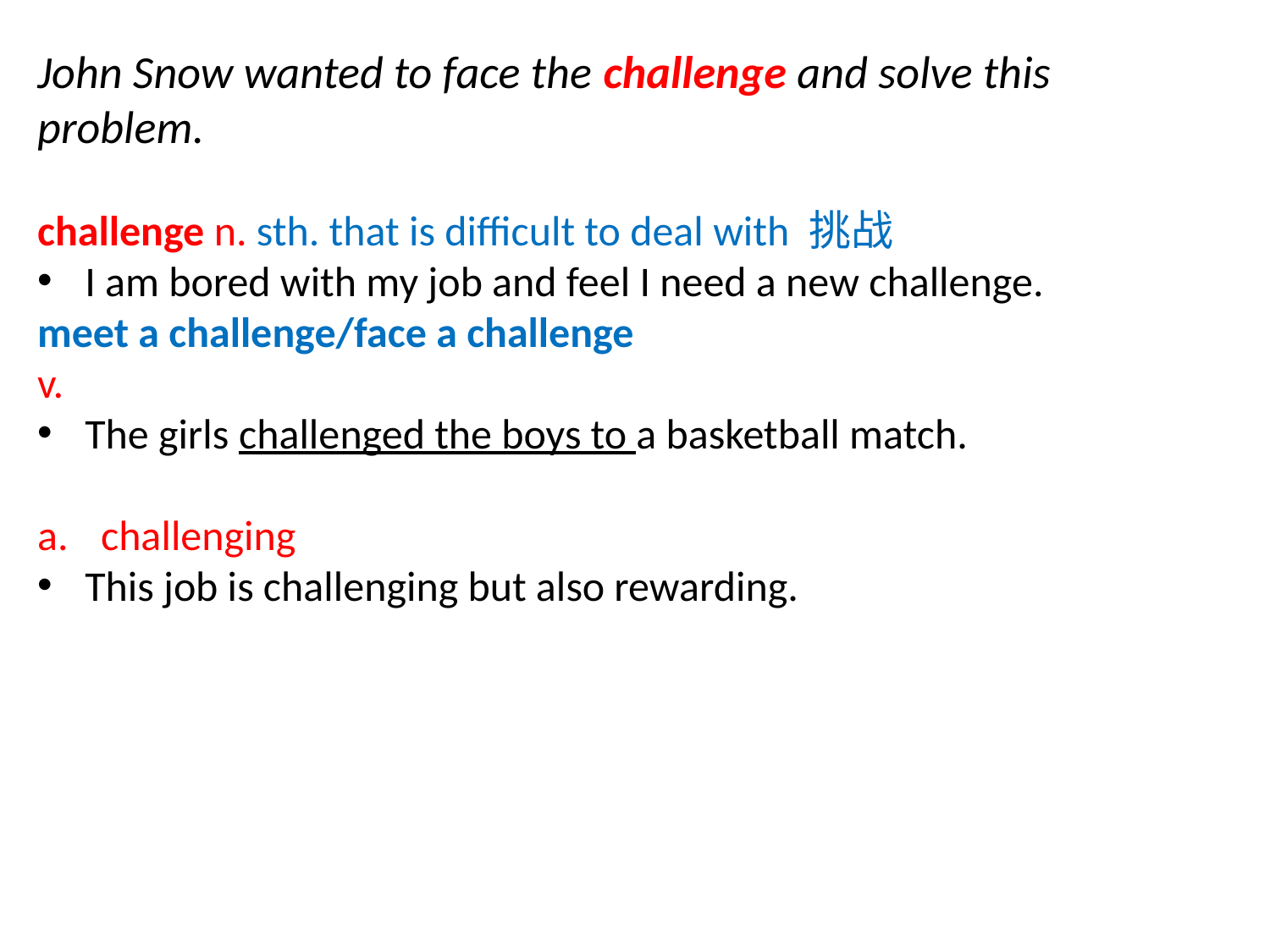

John Snow wanted to face the challenge and solve this problem.

challenge n. sth. that is difficult to deal with 挑战
I am bored with my job and feel I need a new challenge.
meet a challenge/face a challenge
v.
The girls challenged the boys to a basketball match.

challenging
This job is challenging but also rewarding.